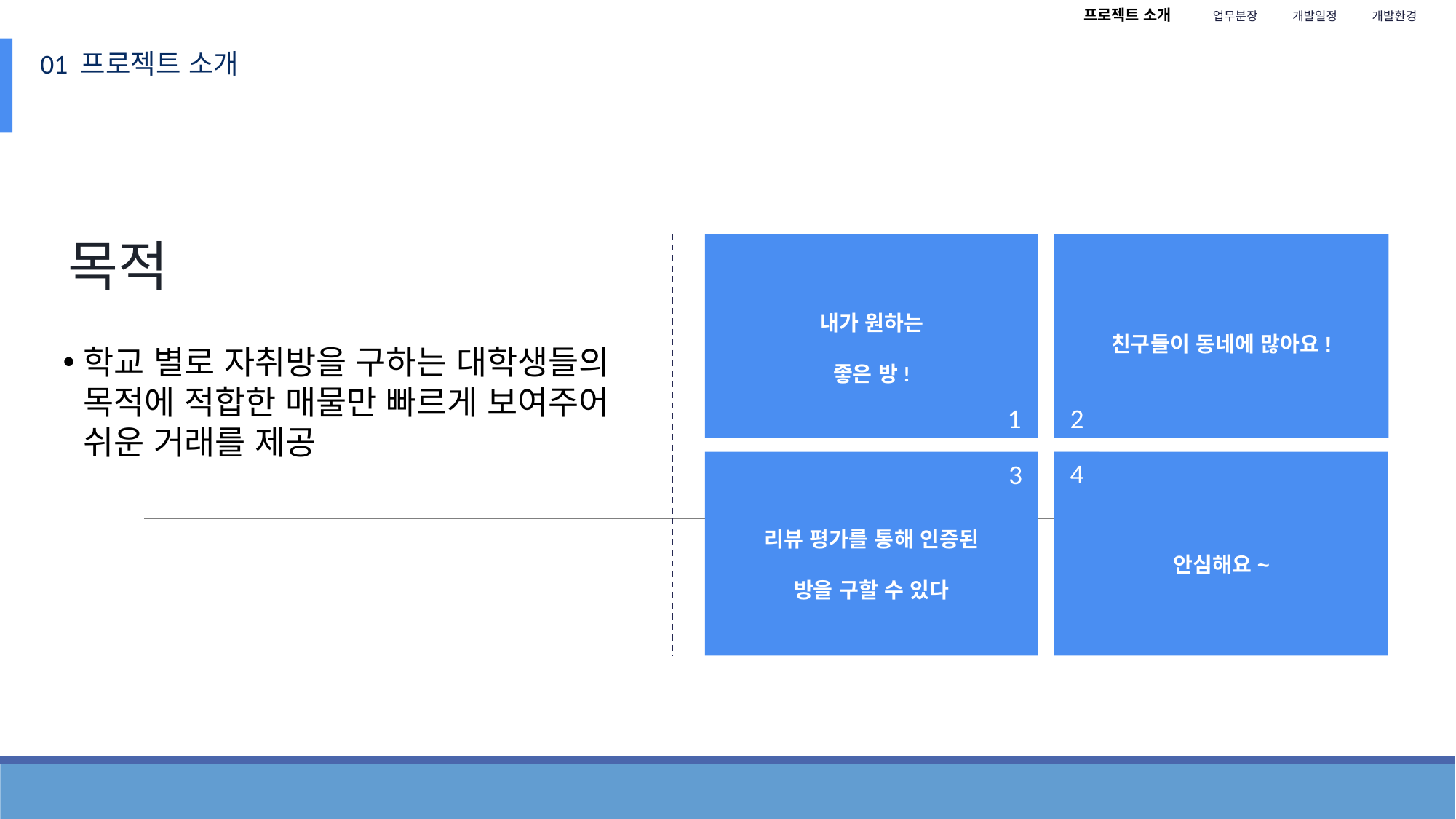

프로젝트 소개          업무분장          개발일정          개발환경

01 프로젝트 소개
목적

1

2
내가 원하는
좋은 방!
친구들이 동네에 많아요!

4

3
리뷰 평가를 통해 인증된
방을 구할 수 있다
안심해요~
기대 효과
학교 별로 자취방을 구하는 대학생들의 목적에 적합한 매물만 빠르게 보여주어 쉬운 거래를 제공